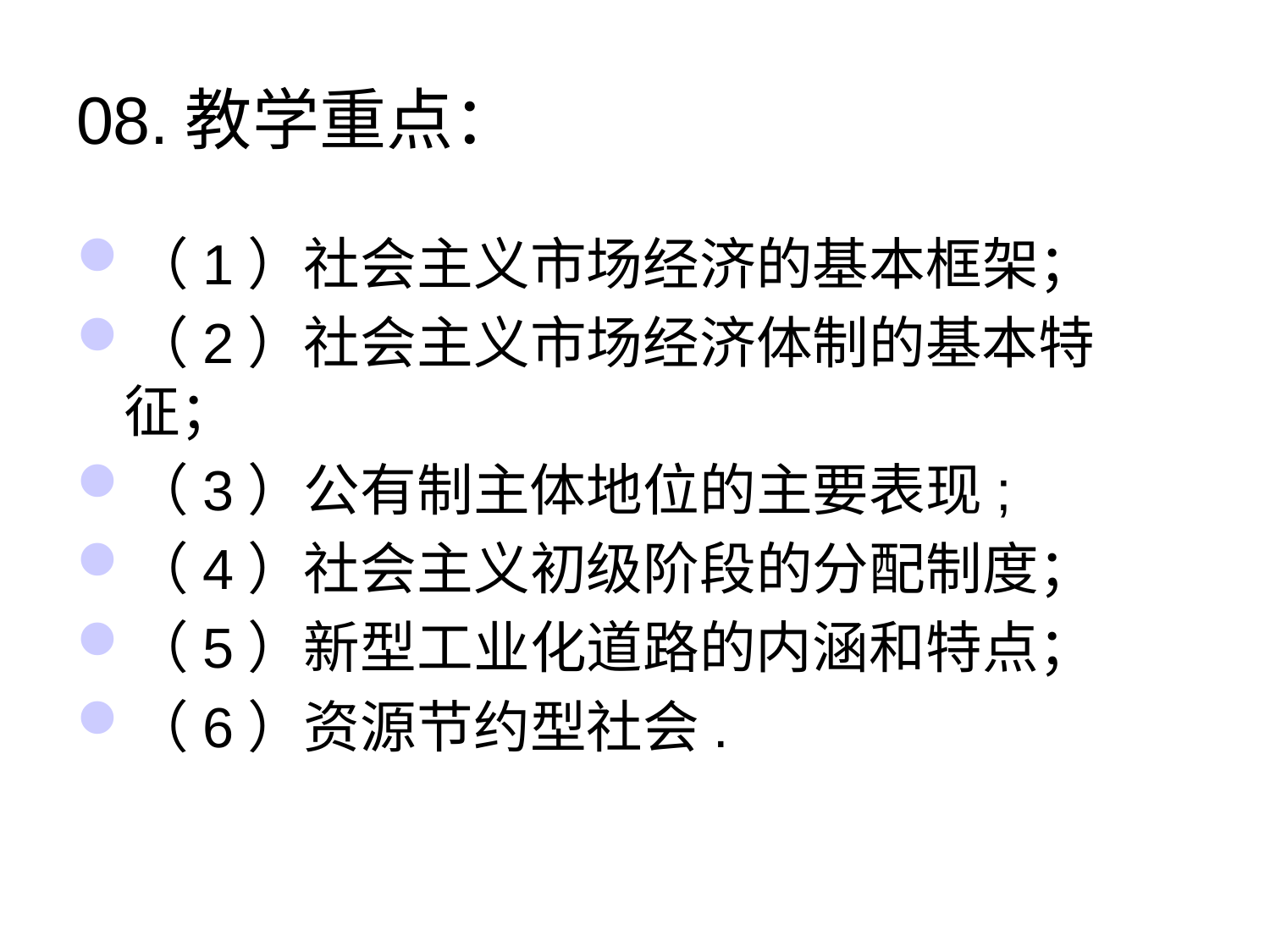

# 08.教学重点：
（1）社会主义市场经济的基本框架；
（2）社会主义市场经济体制的基本特征；
（3）公有制主体地位的主要表现;
（4）社会主义初级阶段的分配制度；
（5）新型工业化道路的内涵和特点；
（6）资源节约型社会.